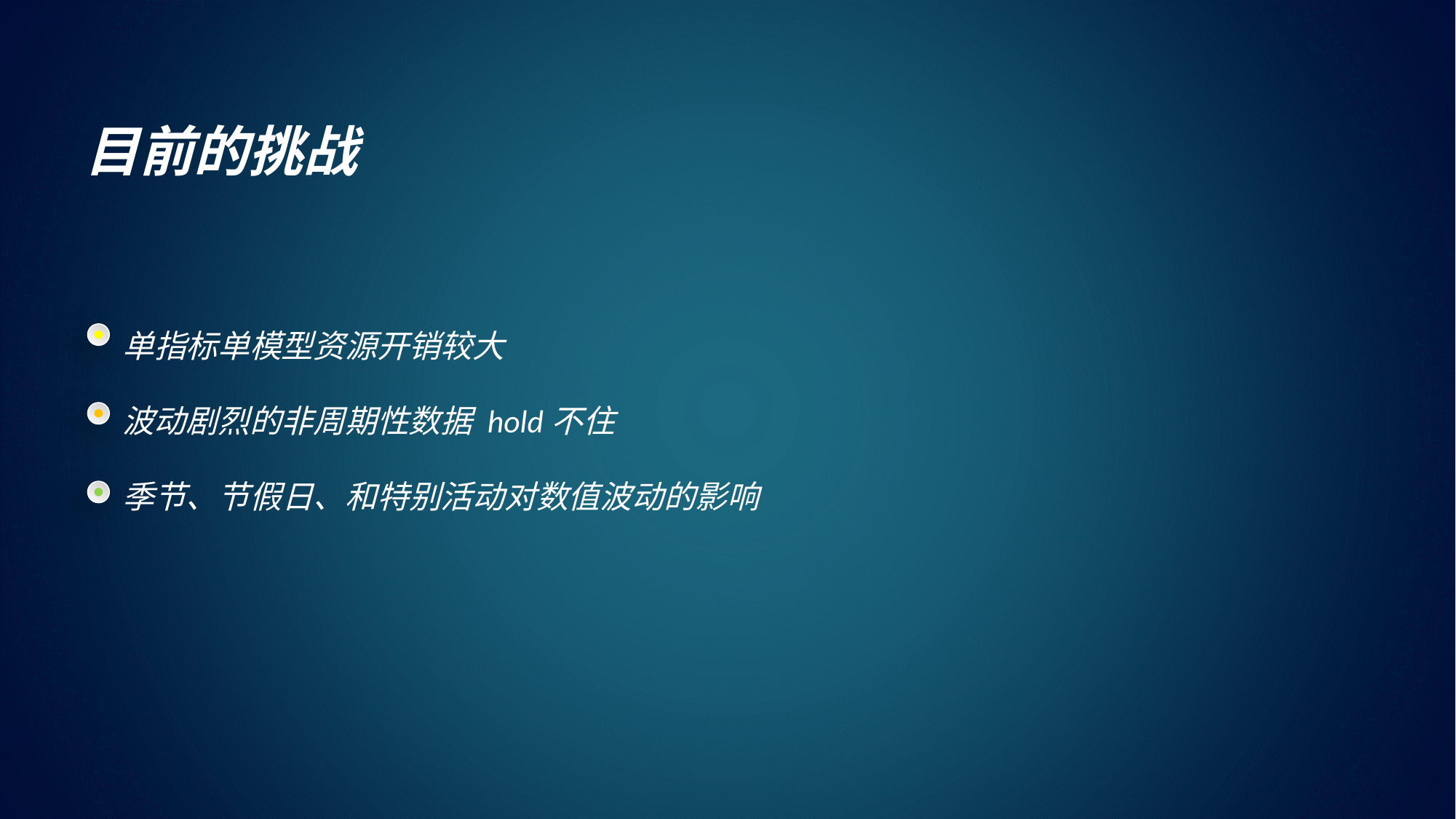

目前的挑战
单指标单模型资源开销较大
波动剧烈的非周期性数据 hold不住
季节、节假日、和特别活动对数值波动的影响